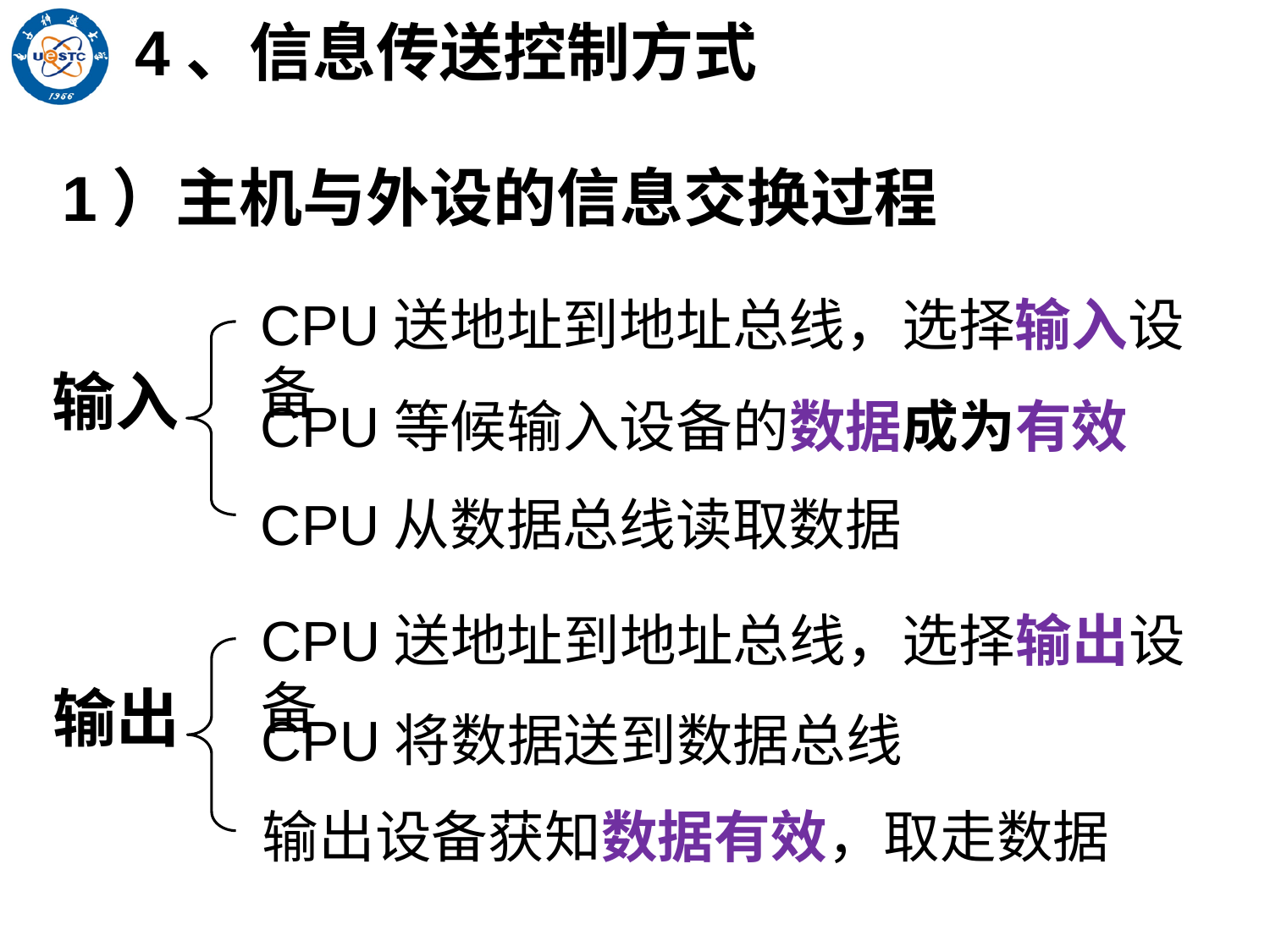

4、信息传送控制方式
1）主机与外设的信息交换过程
CPU送地址到地址总线，选择输入设备

输入
CPU等候输入设备的数据成为有效
CPU从数据总线读取数据
CPU送地址到地址总线，选择输出设备

输出
CPU将数据送到数据总线
输出设备获知数据有效，取走数据